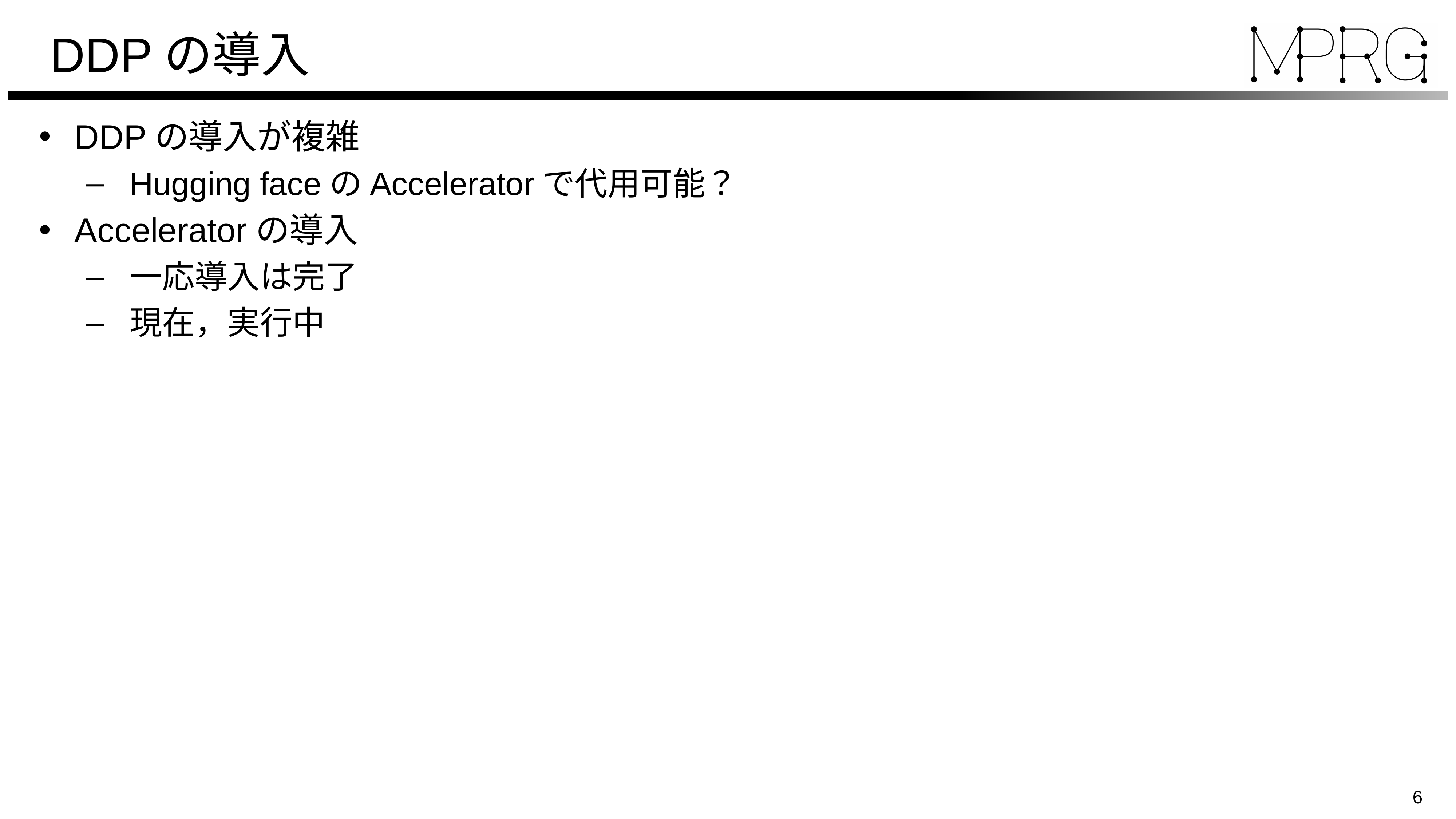

# DDPの導入
DDPの導入が複雑
Hugging faceのAcceleratorで代用可能？
Acceleratorの導入
一応導入は完了
現在，実行中